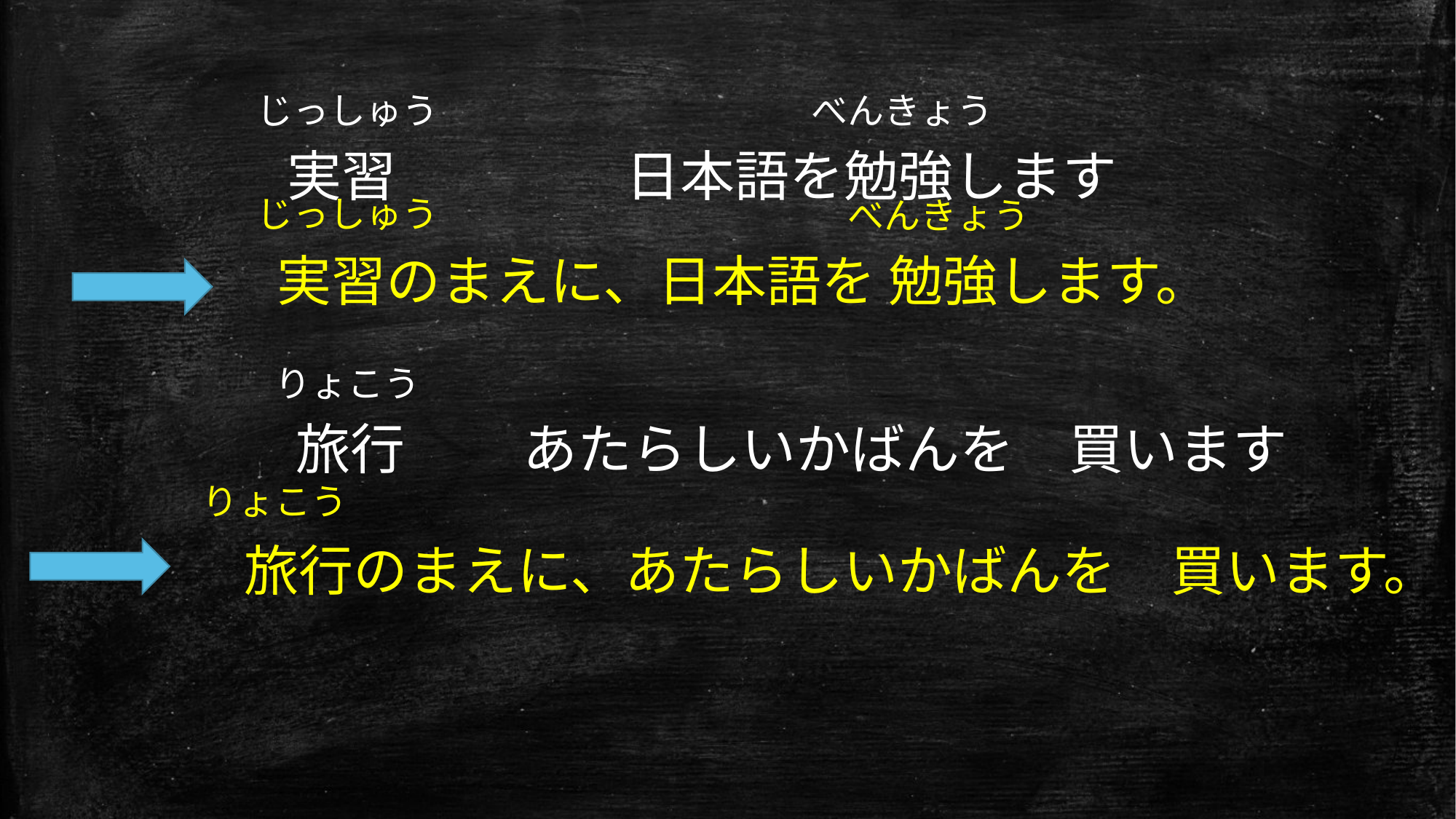

じっしゅう
べんきょう
実習
日本語を勉強します
じっしゅう
べんきょう
実習のまえに、日本語を 勉強します。

りょこう
旅行
あたらしいかばんを　買います
りょこう
旅行のまえに、あたらしいかばんを　買います。